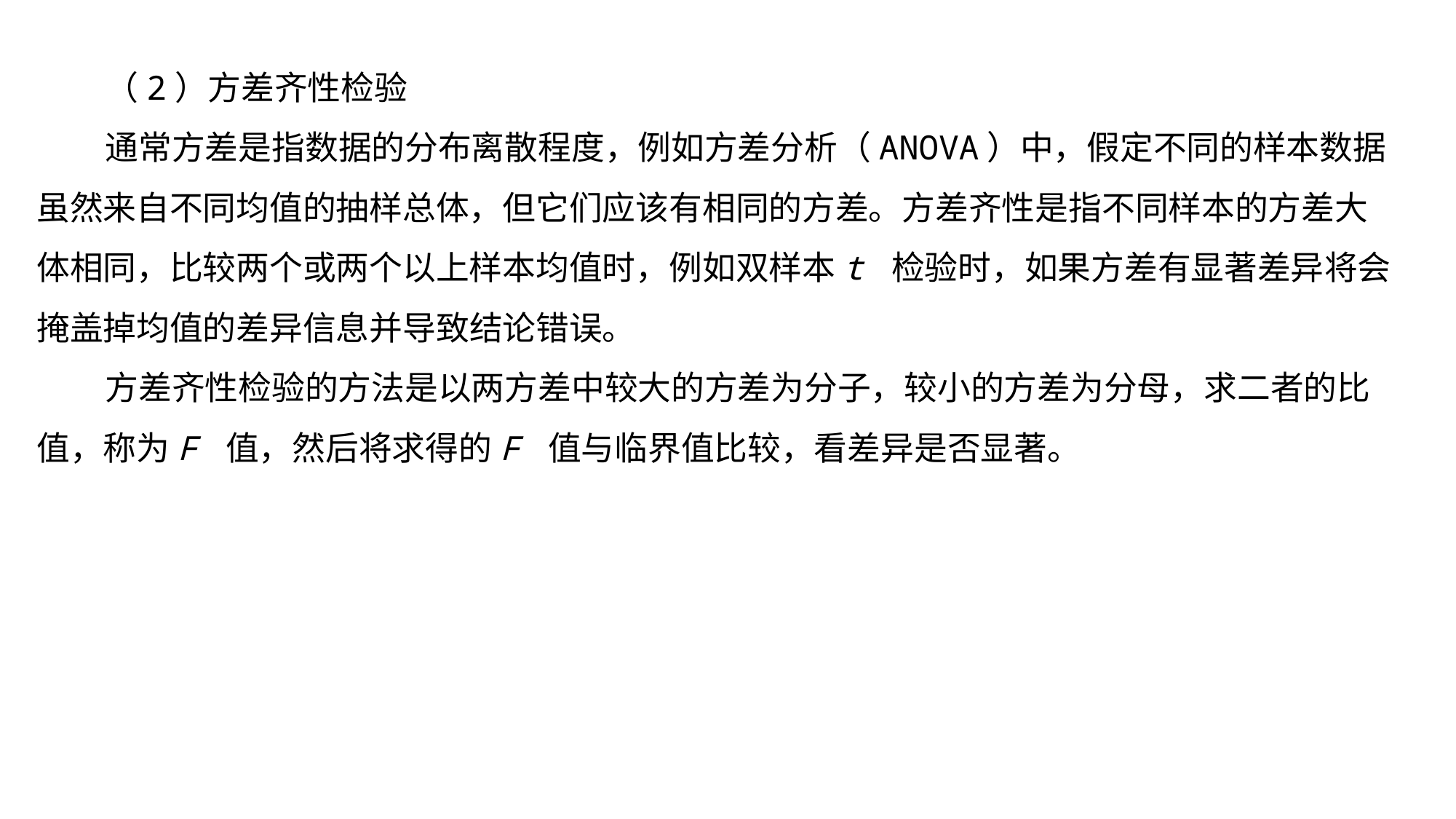

（2）方差齐性检验
通常方差是指数据的分布离散程度，例如方差分析（ANOVA）中，假定不同的样本数据虽然来自不同均值的抽样总体，但它们应该有相同的方差。方差齐性是指不同样本的方差大体相同，比较两个或两个以上样本均值时，例如双样本t 检验时，如果方差有显著差异将会掩盖掉均值的差异信息并导致结论错误。
方差齐性检验的方法是以两方差中较大的方差为分子，较小的方差为分母，求二者的比值，称为F 值，然后将求得的F 值与临界值比较，看差异是否显著。